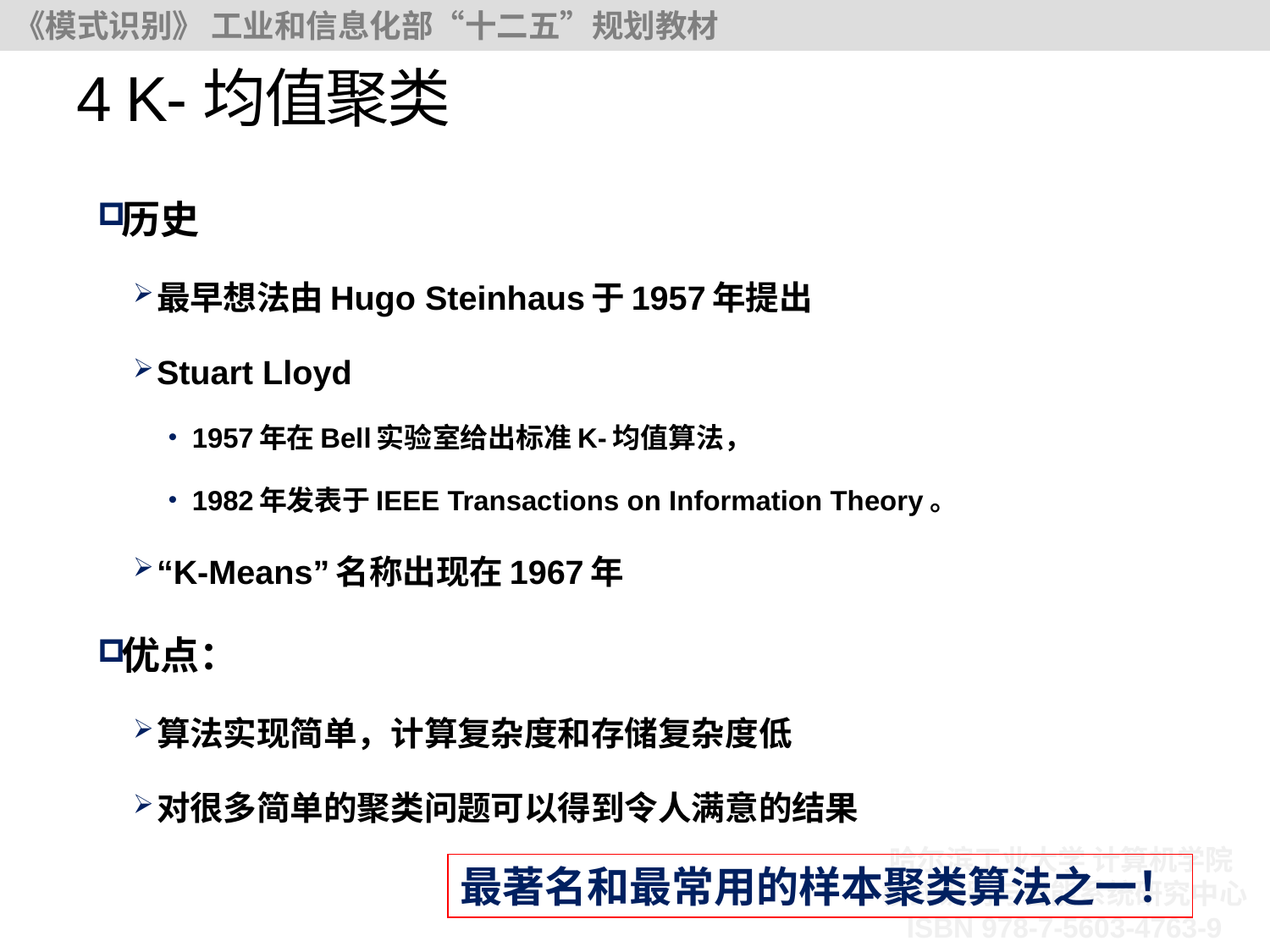

# 4 K-均值聚类
历史
最早想法由Hugo Steinhaus于1957年提出
Stuart Lloyd
1957年在Bell实验室给出标准K-均值算法，
1982年发表于IEEE Transactions on Information Theory。
“K-Means”名称出现在1967年
优点：
算法实现简单，计算复杂度和存储复杂度低
对很多简单的聚类问题可以得到令人满意的结果

最著名和最常用的样本聚类算法之一！